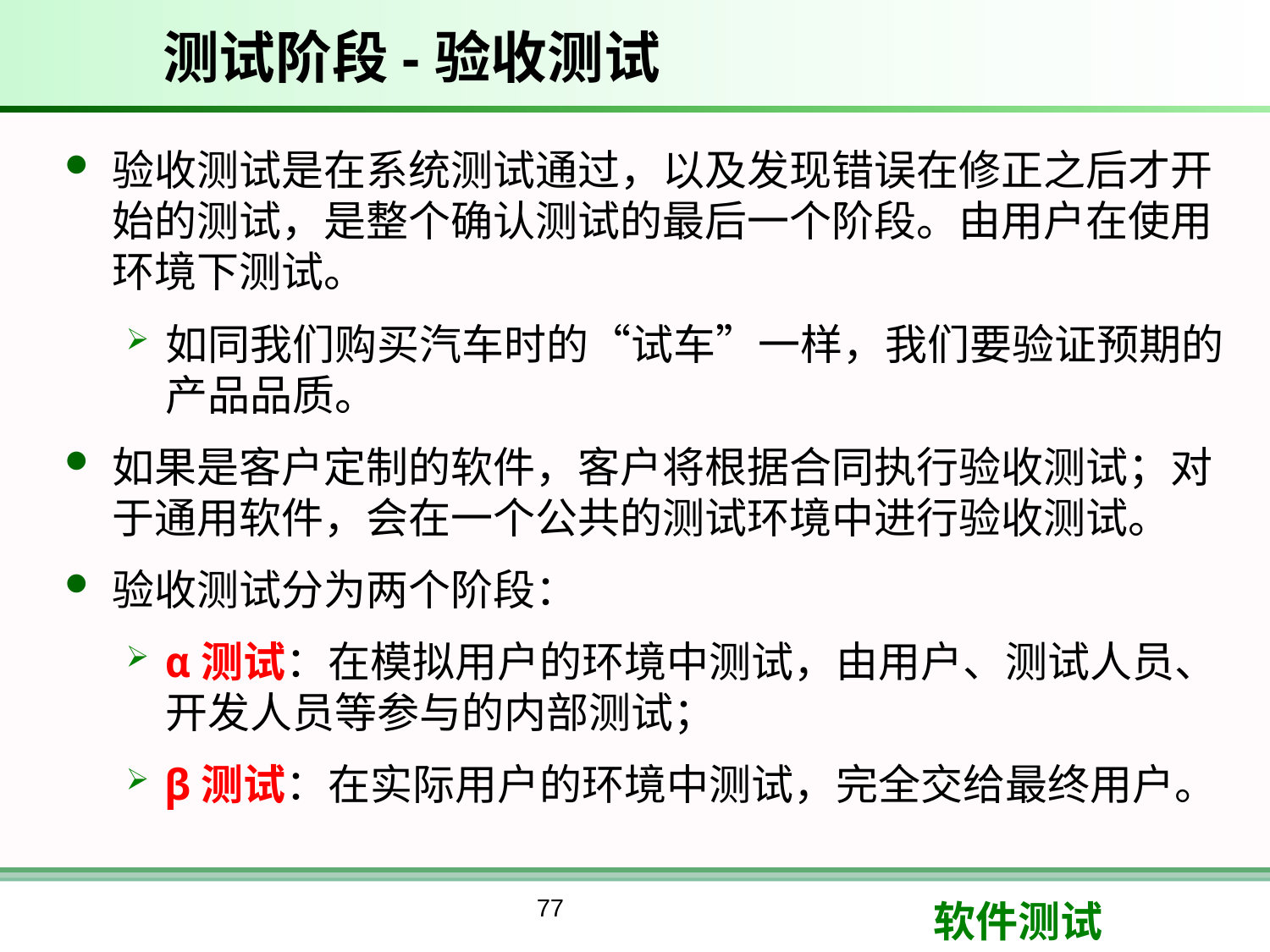

# 测试阶段-验收测试
验收测试是在系统测试通过，以及发现错误在修正之后才开始的测试，是整个确认测试的最后一个阶段。由用户在使用环境下测试。
如同我们购买汽车时的“试车”一样，我们要验证预期的产品品质。
如果是客户定制的软件，客户将根据合同执行验收测试；对于通用软件，会在一个公共的测试环境中进行验收测试。
验收测试分为两个阶段：
α测试：在模拟用户的环境中测试，由用户、测试人员、开发人员等参与的内部测试；
β测试：在实际用户的环境中测试，完全交给最终用户。

77